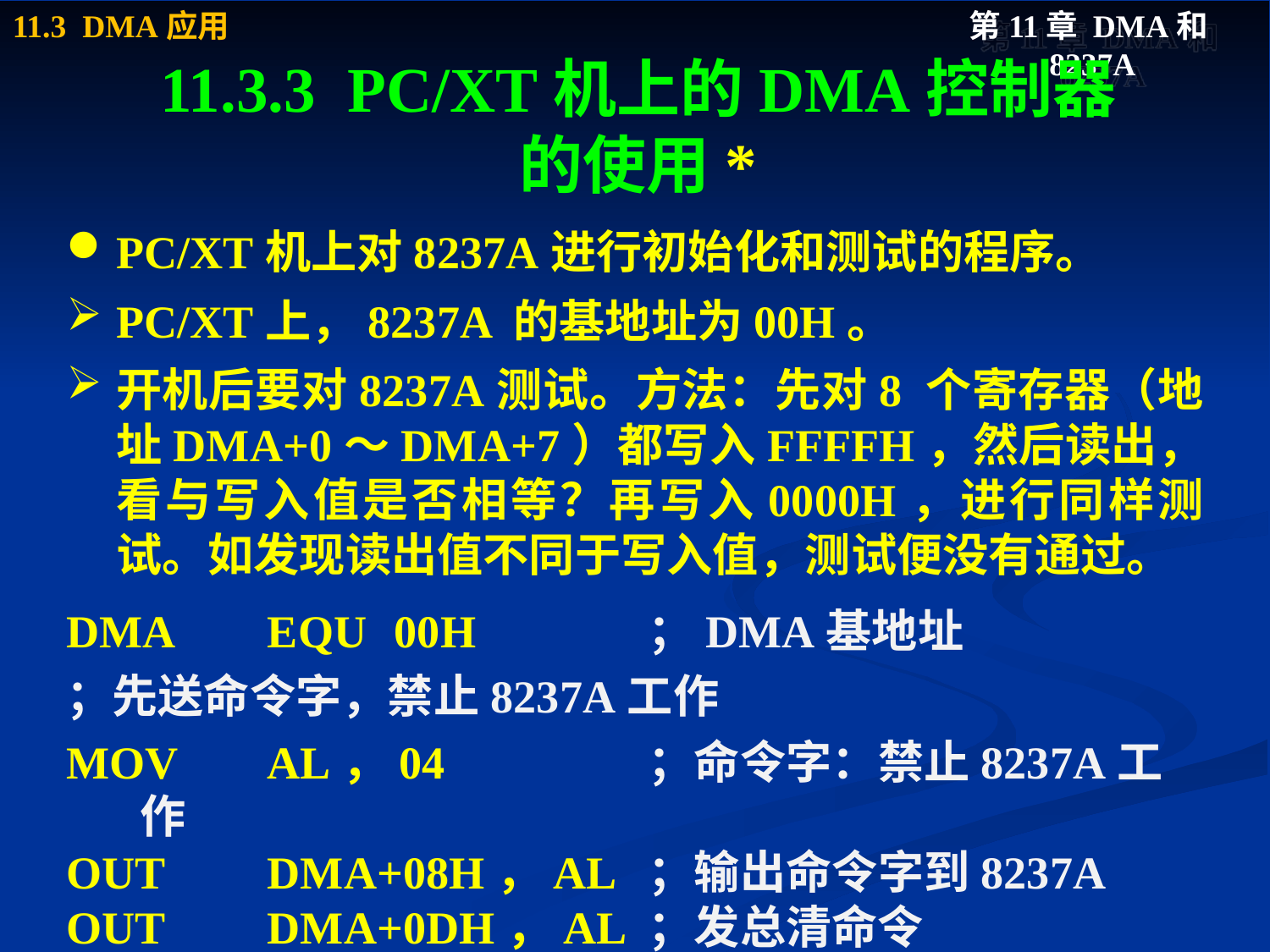

# 11.3.3  PC/XT机上的DMA控制器 的使用*
PC/XT机上对8237A进行初始化和测试的程序。
PC/XT上，8237A 的基地址为00H。
开机后要对8237A测试。方法：先对8 个寄存器（地址DMA+0～DMA+7）都写入FFFFH，然后读出，看与写入值是否相等？再写入0000H，进行同样测试。如发现读出值不同于写入值，测试便没有通过。
DMA	EQU	00H		；DMA基地址
；先送命令字，禁止8237A工作
MOV	AL，04		；命令字：禁止8237A工作
OUT	DMA+08H，AL	；输出命令字到8237A
OUT	DMA+0DH，AL	；发总清命令